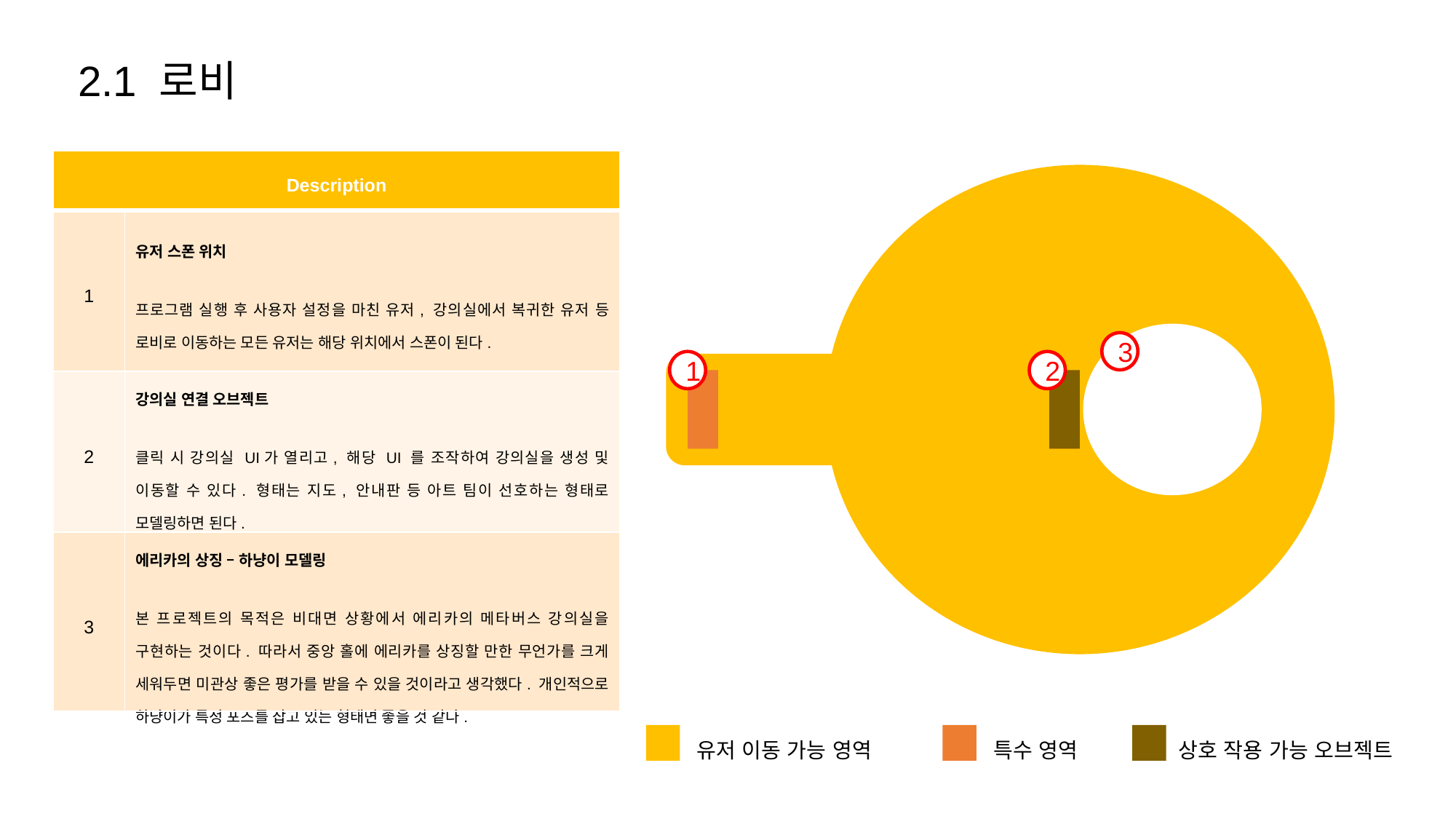

2.1 로비
| Description |  |
| --- | --- |
| 1 | 유저 스폰 위치 프로그램 실행 후 사용자 설정을 마친 유저, 강의실에서 복귀한 유저 등 로비로 이동하는 모든 유저는 해당 위치에서 스폰이 된다. |
| 2 | 강의실 연결 오브젝트 클릭 시 강의실 UI가 열리고, 해당 UI 를 조작하여 강의실을 생성 및 이동할 수 있다. 형태는 지도, 안내판 등 아트 팀이 선호하는 형태로 모델링하면 된다. |
| 3 | 에리카의 상징 – 하냥이 모델링 본 프로젝트의 목적은 비대면 상황에서 에리카의 메타버스 강의실을 구현하는 것이다. 따라서 중앙 홀에 에리카를 상징할 만한 무언가를 크게 세워두면 미관상 좋은 평가를 받을 수 있을 것이라고 생각했다. 개인적으로 하냥이가 특정 포즈를 잡고 있는 형태면 좋을 것 같다. |

3
1
2

특수 영역
상호 작용 가능 오브젝트
유저 이동 가능 영역